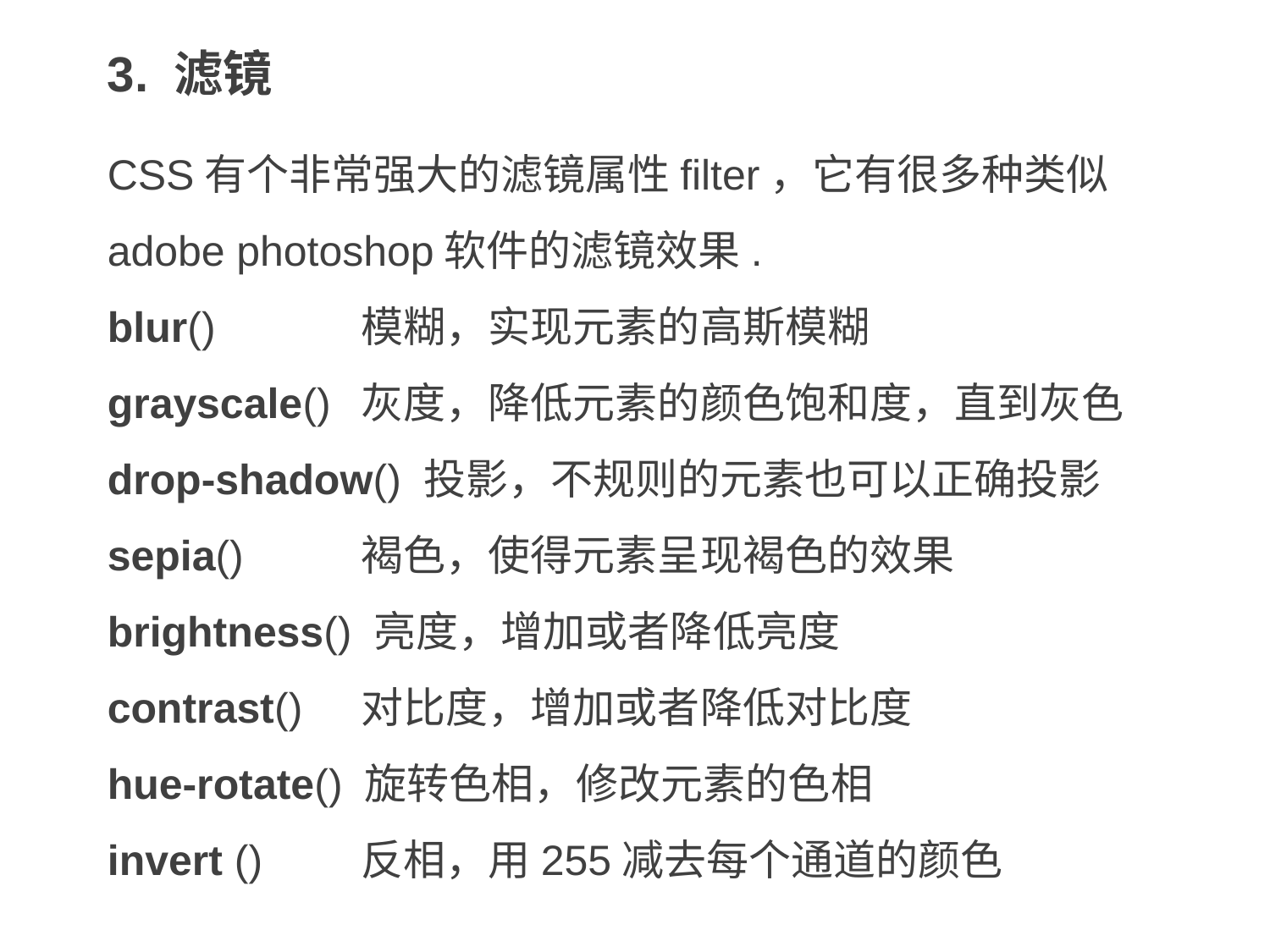

3. 滤镜
CSS有个非常强大的滤镜属性filter，它有很多种类似adobe photoshop软件的滤镜效果.
blur()  	模糊，实现元素的高斯模糊
grayscale()	灰度，降低元素的颜色饱和度，直到灰色
drop-shadow() 投影，不规则的元素也可以正确投影
sepia()	褐色，使得元素呈现褐色的效果
brightness() 亮度，增加或者降低亮度
contrast()	对比度，增加或者降低对比度
hue-rotate() 旋转色相，修改元素的色相
invert	()	反相，用255减去每个通道的颜色